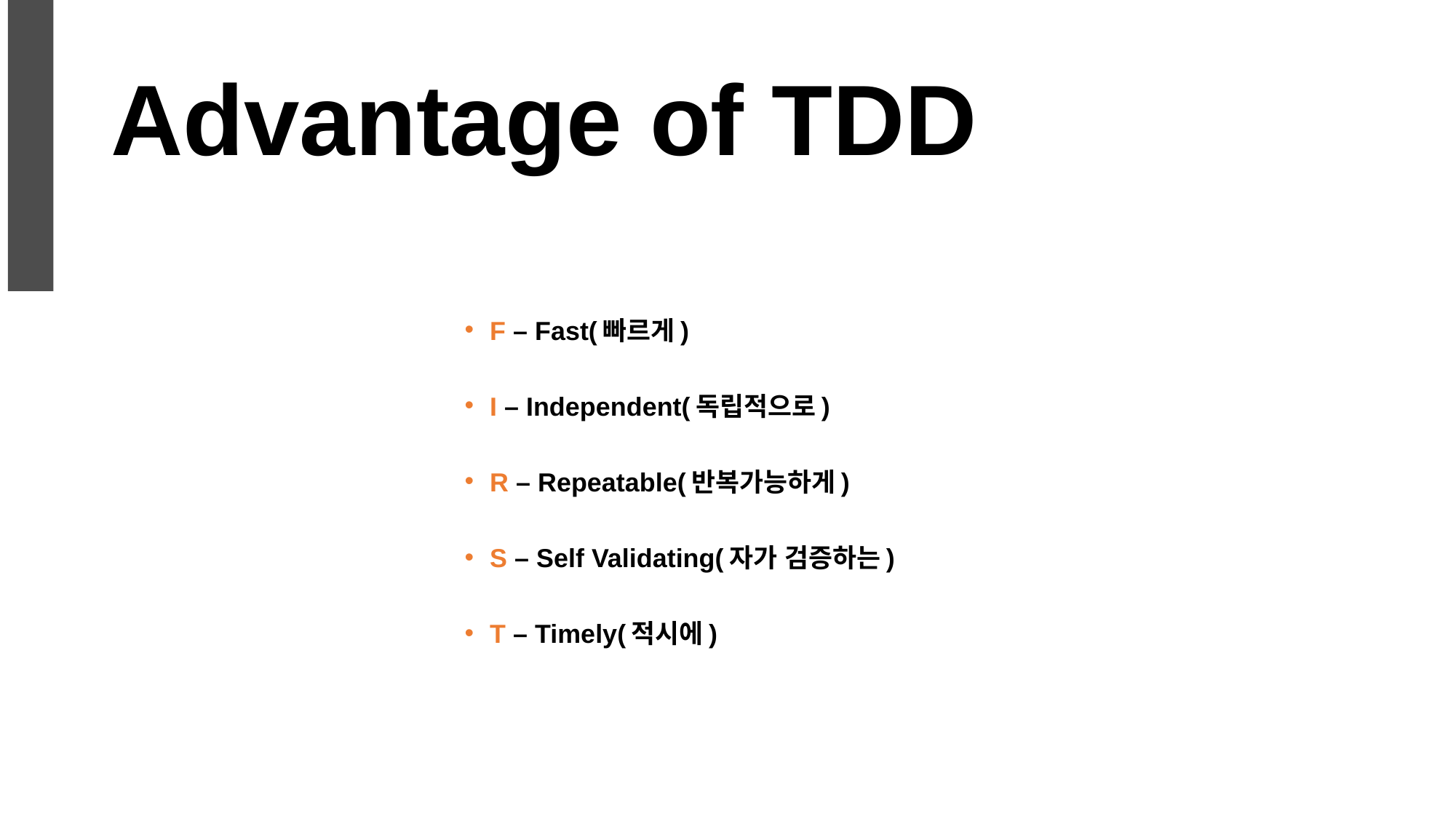

# Advantage of TDD
F – Fast(빠르게)
I – Independent(독립적으로)
R – Repeatable(반복가능하게)
S – Self Validating(자가 검증하는)
T – Timely(적시에)